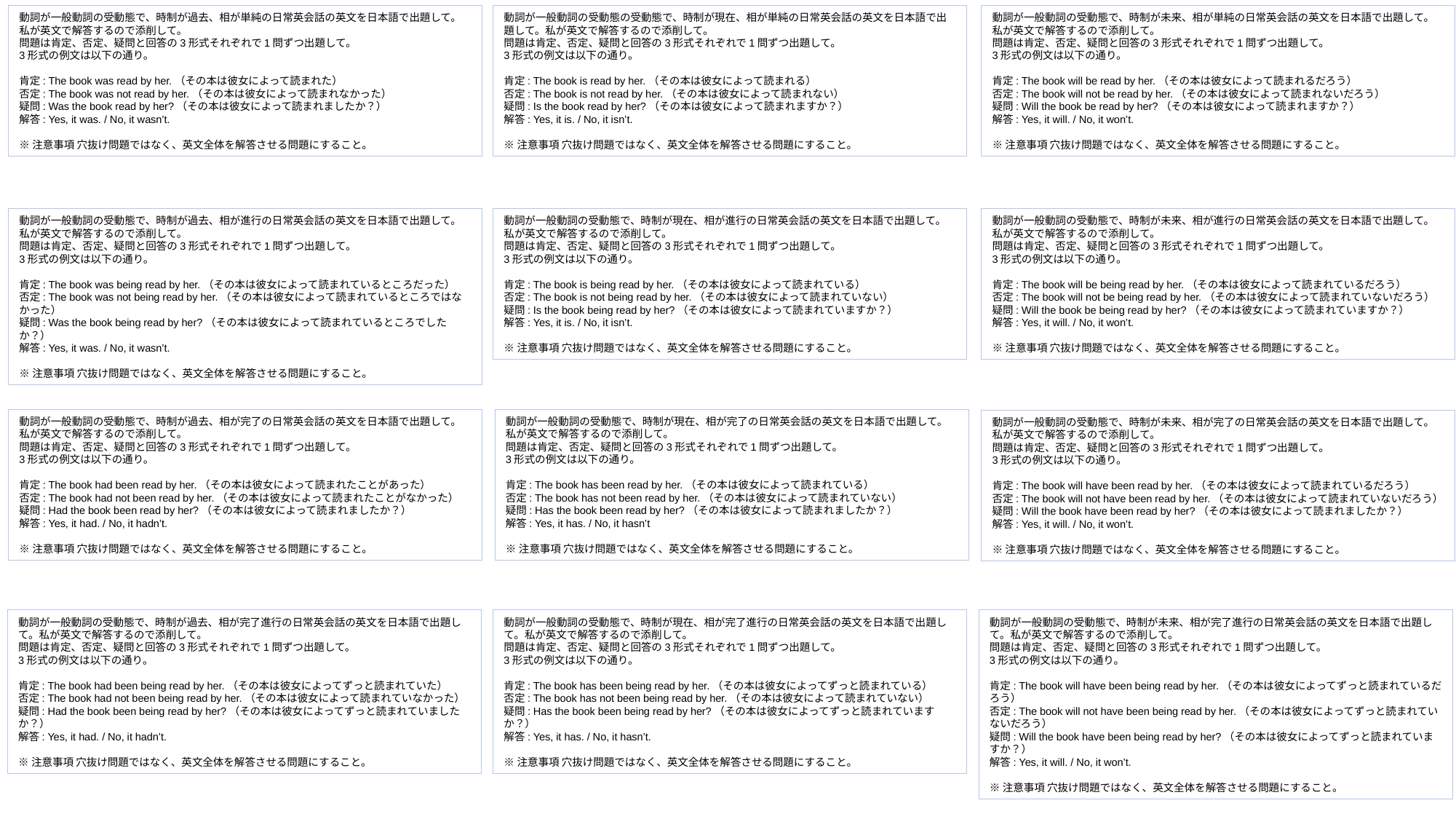

動詞が一般動詞の受動態で、時制が過去、相が単純の日常英会話の英文を日本語で出題して。私が英文で解答するので添削して。
問題は肯定、否定、疑問と回答の3形式それぞれで1問ずつ出題して。
3形式の例文は以下の通り。

肯定: The book was read by her.（その本は彼女によって読まれた）
否定: The book was not read by her.（その本は彼女によって読まれなかった）
疑問: Was the book read by her?（その本は彼女によって読まれましたか？）
解答: Yes, it was. / No, it wasn’t.

※注意事項 穴抜け問題ではなく、英文全体を解答させる問題にすること。
動詞が一般動詞の受動態の受動態で、時制が現在、相が単純の日常英会話の英文を日本語で出題して。私が英文で解答するので添削して。
問題は肯定、否定、疑問と回答の3形式それぞれで1問ずつ出題して。
3形式の例文は以下の通り。

肯定: The book is read by her.（その本は彼女によって読まれる）
否定: The book is not read by her.（その本は彼女によって読まれない）
疑問: Is the book read by her?（その本は彼女によって読まれますか？）
解答: Yes, it is. / No, it isn’t.

※注意事項 穴抜け問題ではなく、英文全体を解答させる問題にすること。
動詞が一般動詞の受動態で、時制が未来、相が単純の日常英会話の英文を日本語で出題して。私が英文で解答するので添削して。
問題は肯定、否定、疑問と回答の3形式それぞれで1問ずつ出題して。
3形式の例文は以下の通り。

肯定: The book will be read by her.（その本は彼女によって読まれるだろう）
否定: The book will not be read by her.（その本は彼女によって読まれないだろう）
疑問: Will the book be read by her?（その本は彼女によって読まれますか？）
解答: Yes, it will. / No, it won’t.

※注意事項 穴抜け問題ではなく、英文全体を解答させる問題にすること。
動詞が一般動詞の受動態で、時制が未来、相が進行の日常英会話の英文を日本語で出題して。私が英文で解答するので添削して。
問題は肯定、否定、疑問と回答の3形式それぞれで1問ずつ出題して。
3形式の例文は以下の通り。

肯定: The book will be being read by her.（その本は彼女によって読まれているだろう）
否定: The book will not be being read by her.（その本は彼女によって読まれていないだろう）
疑問: Will the book be being read by her?（その本は彼女によって読まれていますか？）
解答: Yes, it will. / No, it won’t.

※注意事項 穴抜け問題ではなく、英文全体を解答させる問題にすること。
動詞が一般動詞の受動態で、時制が過去、相が進行の日常英会話の英文を日本語で出題して。私が英文で解答するので添削して。
問題は肯定、否定、疑問と回答の3形式それぞれで1問ずつ出題して。
3形式の例文は以下の通り。

肯定: The book was being read by her.（その本は彼女によって読まれているところだった）
否定: The book was not being read by her.（その本は彼女によって読まれているところではなかった）
疑問: Was the book being read by her?（その本は彼女によって読まれているところでしたか？）
解答: Yes, it was. / No, it wasn’t.

※注意事項 穴抜け問題ではなく、英文全体を解答させる問題にすること。
動詞が一般動詞の受動態で、時制が現在、相が進行の日常英会話の英文を日本語で出題して。私が英文で解答するので添削して。
問題は肯定、否定、疑問と回答の3形式それぞれで1問ずつ出題して。
3形式の例文は以下の通り。

肯定: The book is being read by her.（その本は彼女によって読まれている）
否定: The book is not being read by her.（その本は彼女によって読まれていない）
疑問: Is the book being read by her?（その本は彼女によって読まれていますか？）
解答: Yes, it is. / No, it isn’t.

※注意事項 穴抜け問題ではなく、英文全体を解答させる問題にすること。
動詞が一般動詞の受動態で、時制が過去、相が完了の日常英会話の英文を日本語で出題して。私が英文で解答するので添削して。
問題は肯定、否定、疑問と回答の3形式それぞれで1問ずつ出題して。
3形式の例文は以下の通り。

肯定: The book had been read by her.（その本は彼女によって読まれたことがあった）
否定: The book had not been read by her.（その本は彼女によって読まれたことがなかった）
疑問: Had the book been read by her?（その本は彼女によって読まれましたか？）
解答: Yes, it had. / No, it hadn’t.

※注意事項 穴抜け問題ではなく、英文全体を解答させる問題にすること。
動詞が一般動詞の受動態で、時制が現在、相が完了の日常英会話の英文を日本語で出題して。私が英文で解答するので添削して。
問題は肯定、否定、疑問と回答の3形式それぞれで1問ずつ出題して。
3形式の例文は以下の通り。

肯定: The book has been read by her.（その本は彼女によって読まれている）
否定: The book has not been read by her.（その本は彼女によって読まれていない）
疑問: Has the book been read by her?（その本は彼女によって読まれましたか？）
解答: Yes, it has. / No, it hasn’t

※注意事項 穴抜け問題ではなく、英文全体を解答させる問題にすること。
動詞が一般動詞の受動態で、時制が未来、相が完了の日常英会話の英文を日本語で出題して。私が英文で解答するので添削して。
問題は肯定、否定、疑問と回答の3形式それぞれで1問ずつ出題して。
3形式の例文は以下の通り。

肯定: The book will have been read by her.（その本は彼女によって読まれているだろう）
否定: The book will not have been read by her.（その本は彼女によって読まれていないだろう）
疑問: Will the book have been read by her?（その本は彼女によって読まれましたか？）
解答: Yes, it will. / No, it won’t.

※注意事項 穴抜け問題ではなく、英文全体を解答させる問題にすること。
動詞が一般動詞の受動態で、時制が過去、相が完了進行の日常英会話の英文を日本語で出題して。私が英文で解答するので添削して。
問題は肯定、否定、疑問と回答の3形式それぞれで1問ずつ出題して。
3形式の例文は以下の通り。

肯定: The book had been being read by her.（その本は彼女によってずっと読まれていた）
否定: The book had not been being read by her.（その本は彼女によって読まれていなかった）
疑問: Had the book been being read by her?（その本は彼女によってずっと読まれていましたか？）
解答: Yes, it had. / No, it hadn’t.

※注意事項 穴抜け問題ではなく、英文全体を解答させる問題にすること。
動詞が一般動詞の受動態で、時制が現在、相が完了進行の日常英会話の英文を日本語で出題して。私が英文で解答するので添削して。
問題は肯定、否定、疑問と回答の3形式それぞれで1問ずつ出題して。
3形式の例文は以下の通り。

肯定: The book has been being read by her.（その本は彼女によってずっと読まれている）
否定: The book has not been being read by her.（その本は彼女によって読まれていない）
疑問: Has the book been being read by her?（その本は彼女によってずっと読まれていますか？）
解答: Yes, it has. / No, it hasn’t.

※注意事項 穴抜け問題ではなく、英文全体を解答させる問題にすること。
動詞が一般動詞の受動態で、時制が未来、相が完了進行の日常英会話の英文を日本語で出題して。私が英文で解答するので添削して。
問題は肯定、否定、疑問と回答の3形式それぞれで1問ずつ出題して。
3形式の例文は以下の通り。

肯定: The book will have been being read by her.（その本は彼女によってずっと読まれているだろう）
否定: The book will not have been being read by her.（その本は彼女によってずっと読まれていないだろう）
疑問: Will the book have been being read by her?（その本は彼女によってずっと読まれていますか？）
解答: Yes, it will. / No, it won’t.

※注意事項 穴抜け問題ではなく、英文全体を解答させる問題にすること。